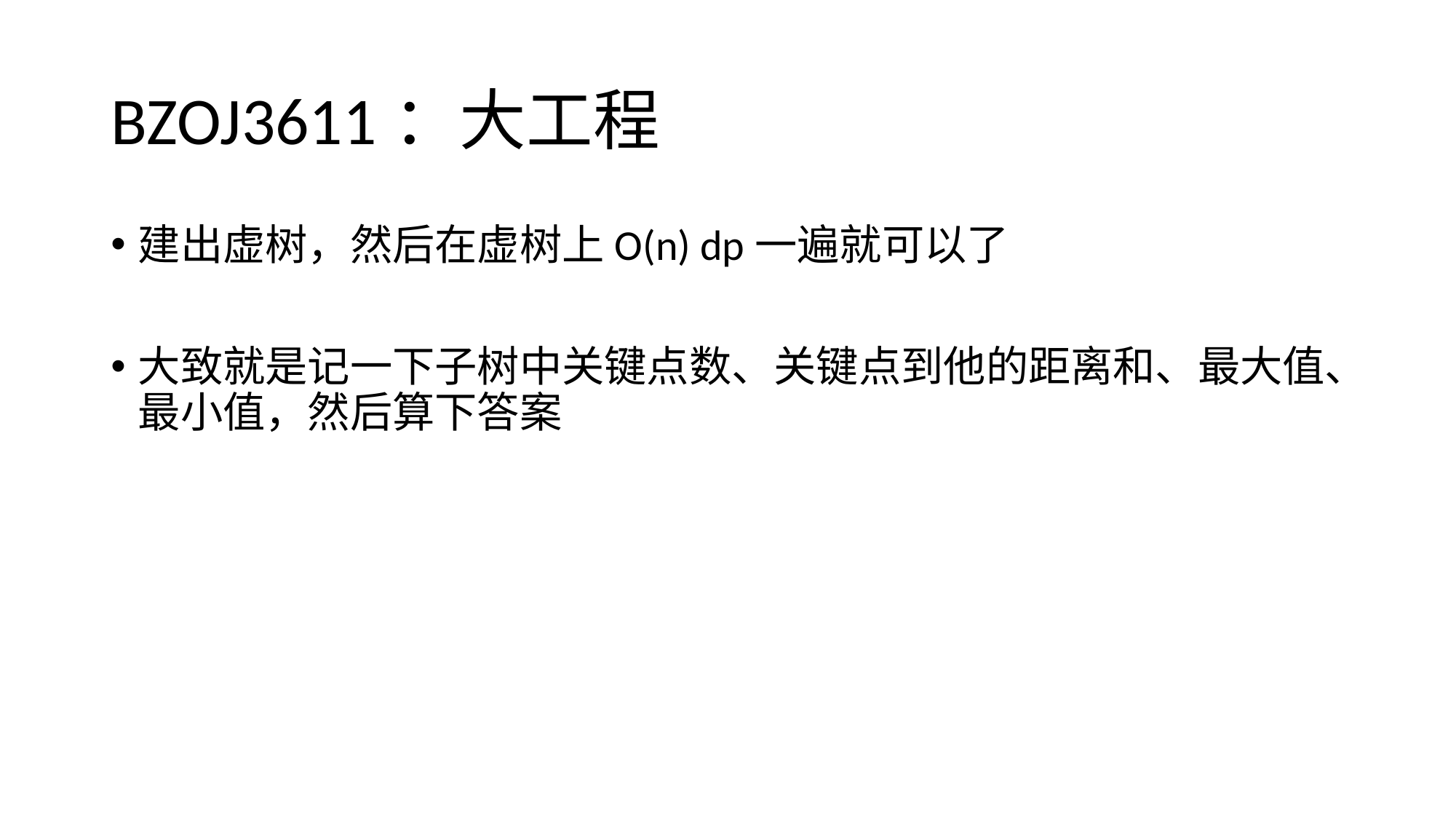

# BZOJ3611：大工程
建出虚树，然后在虚树上O(n) dp一遍就可以了

大致就是记一下子树中关键点数、关键点到他的距离和、最大值、最小值，然后算下答案